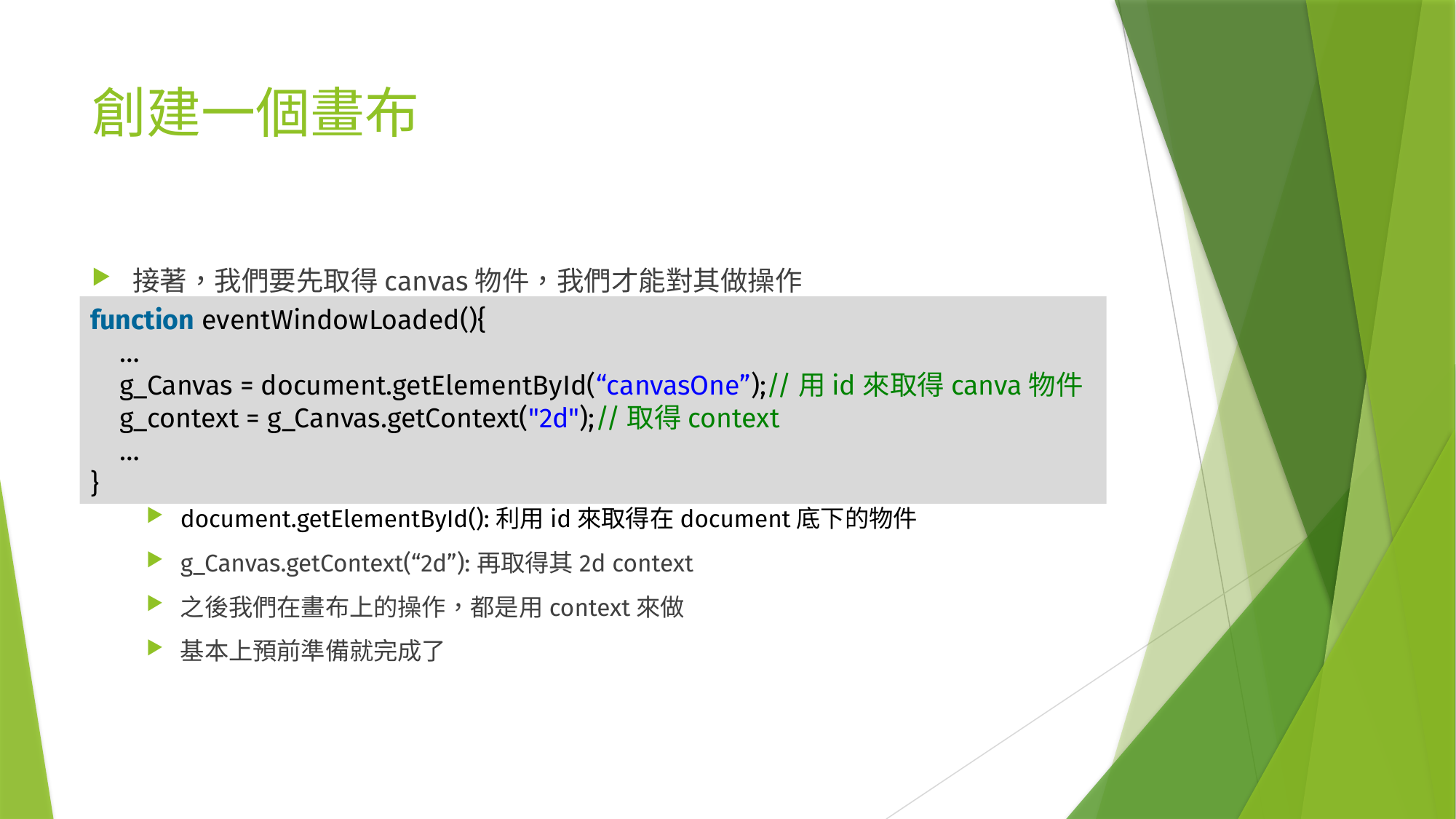

# 創建一個畫布
接著，我們要先取得canvas物件，我們才能對其做操作

document.getElementById():利用id來取得在document底下的物件
g_Canvas.getContext(“2d”):再取得其2d context
之後我們在畫布上的操作，都是用context來做
基本上預前準備就完成了

function eventWindowLoaded(){
    …
    g_Canvas = document.getElementById(“canvasOne”);//用id來取得canva物件
    g_context = g_Canvas.getContext("2d");//取得context
    …
}